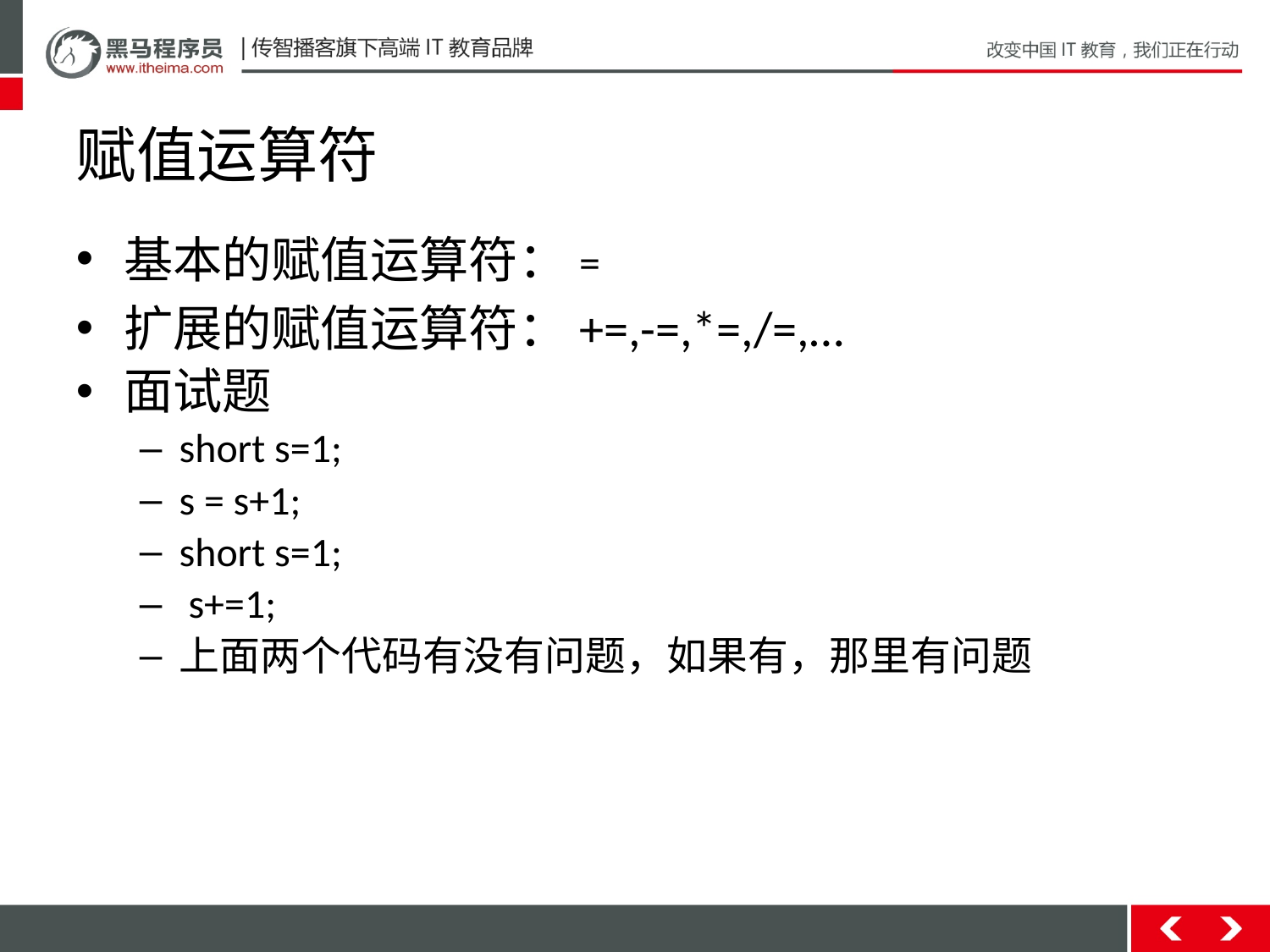

# 赋值运算符
基本的赋值运算符：=
扩展的赋值运算符：+=,-=,*=,/=,…
面试题
short s=1;
s = s+1;
short s=1;
 s+=1;
上面两个代码有没有问题，如果有，那里有问题